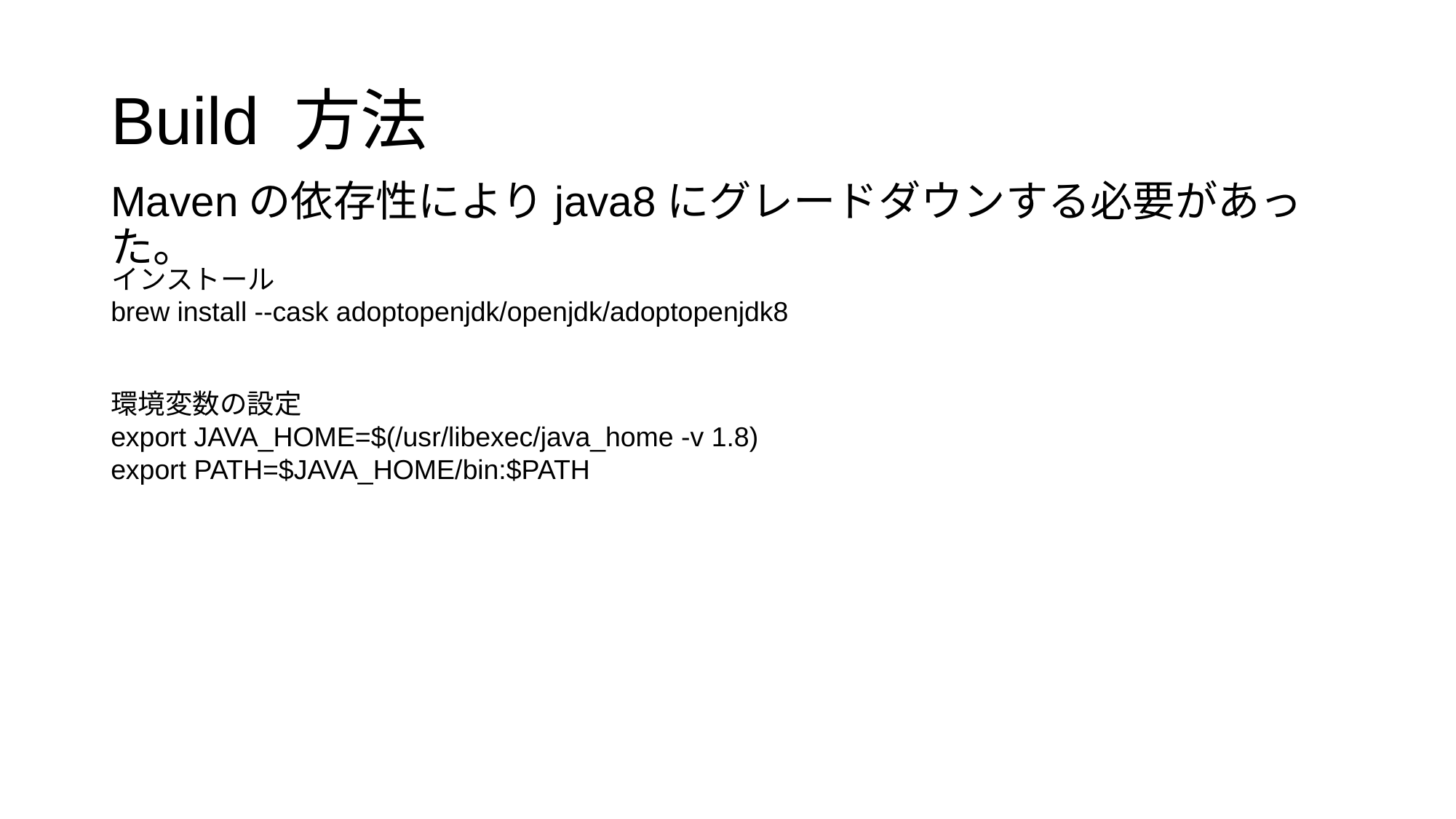

# Build 方法
Mavenの依存性によりjava8にグレードダウンする必要があった。
インストール
brew install --cask adoptopenjdk/openjdk/adoptopenjdk8
環境変数の設定
export JAVA_HOME=$(/usr/libexec/java_home -v 1.8)
export PATH=$JAVA_HOME/bin:$PATH